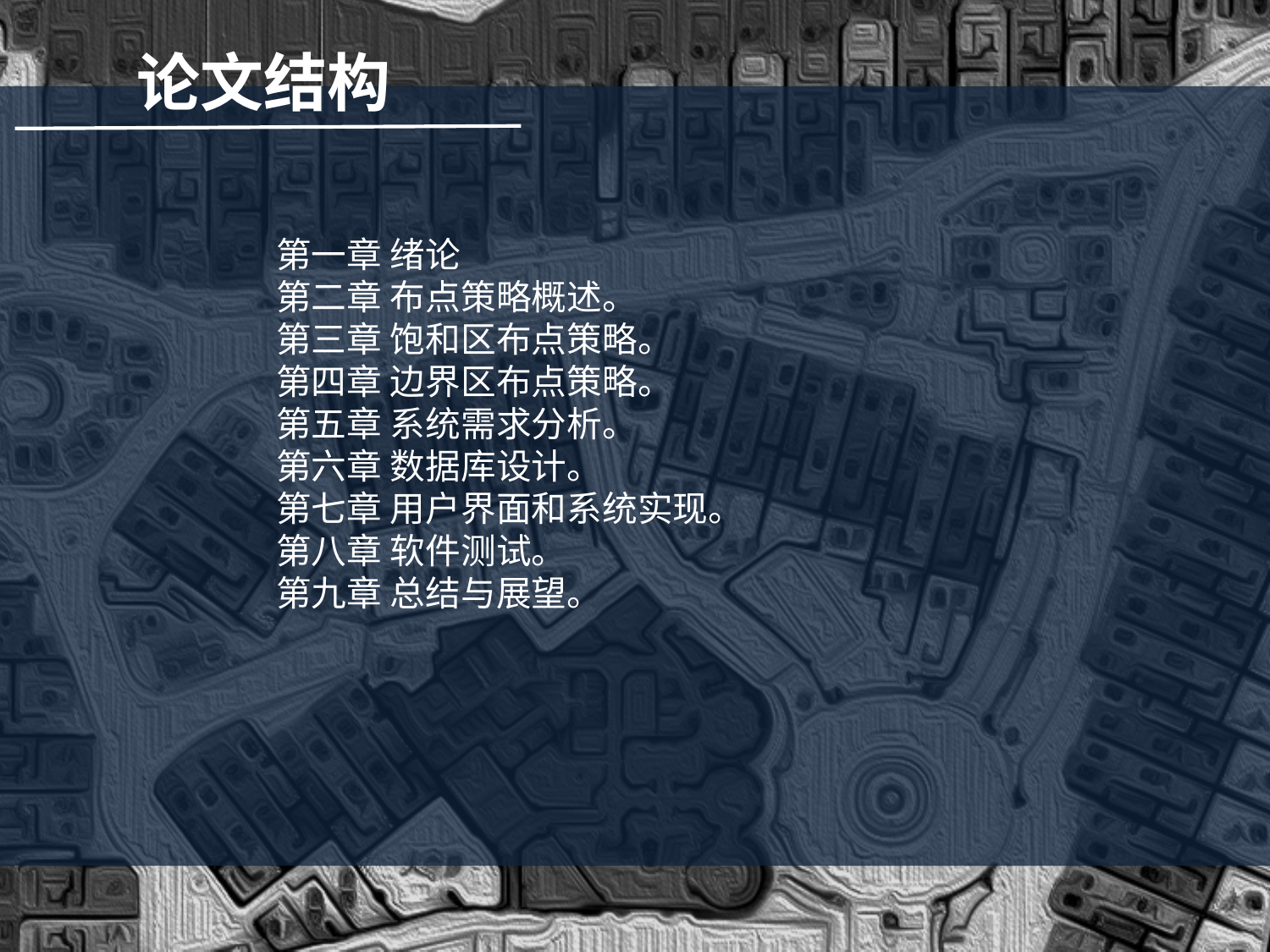

论文结构

第一章 绪论
第二章 布点策略概述。
第三章 饱和区布点策略。
第四章 边界区布点策略。
第五章 系统需求分析。
第六章 数据库设计。
第七章 用户界面和系统实现。
第八章 软件测试。
第九章 总结与展望。